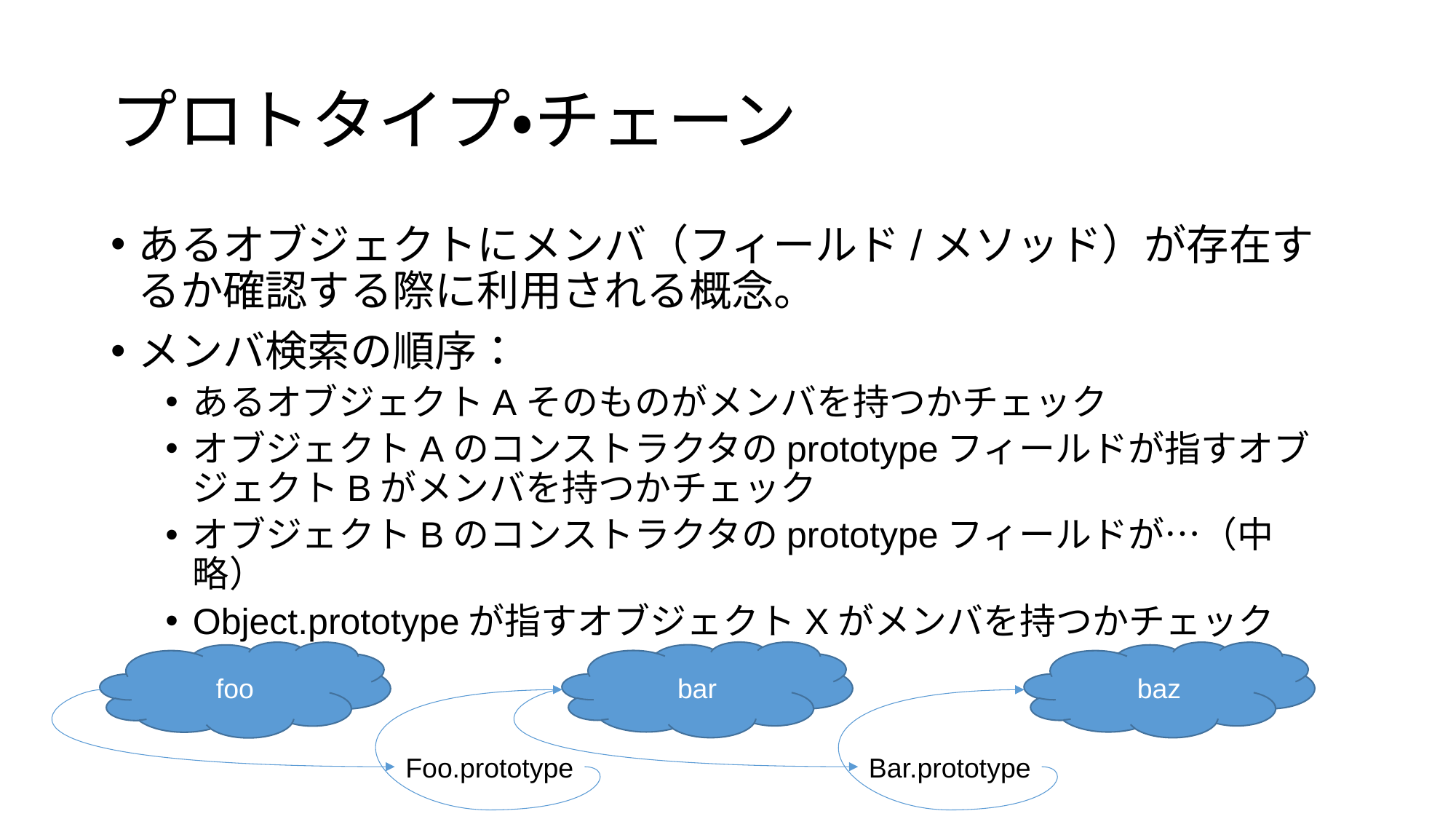

# プロトタイプ・チェーン
あるオブジェクトにメンバ（フィールド/メソッド）が存在するか確認する際に利用される概念。
メンバ検索の順序：
あるオブジェクトAそのものがメンバを持つかチェック
オブジェクトAのコンストラクタのprototypeフィールドが指すオブジェクトBがメンバを持つかチェック
オブジェクトBのコンストラクタのprototypeフィールドが…（中略）
Object.prototypeが指すオブジェクトXがメンバを持つかチェック

bar
foo
baz
Foo.prototype
Bar.prototype